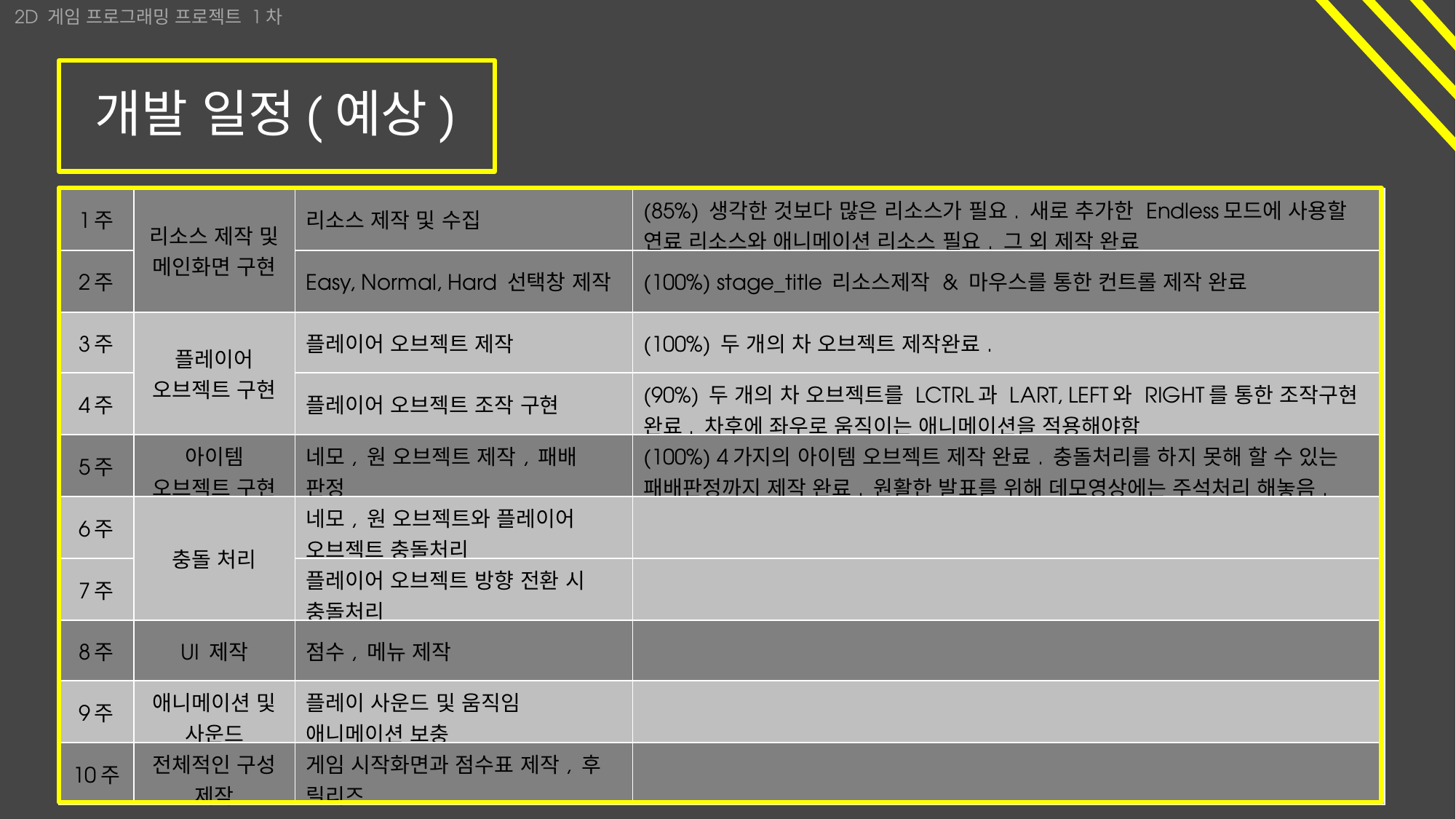

2D 게임 프로그래밍 프로젝트 1차
 개발 일정(예상)

| 1주 | 리소스 제작 및 메인화면 구현 | 리소스 제작 및 수집 | (85%) 생각한 것보다 많은 리소스가 필요. 새로 추가한 Endless모드에 사용할 연료 리소스와 애니메이션 리소스 필요. 그 외 제작 완료 |
| --- | --- | --- | --- |
| 2주 |  | Easy, Normal, Hard 선택창 제작 | (100%) stage\_title 리소스제작 & 마우스를 통한 컨트롤 제작 완료 |
| 3주 | 플레이어 오브젝트 구현 | 플레이어 오브젝트 제작 | (100%) 두 개의 차 오브젝트 제작완료. |
| 4주 |  | 플레이어 오브젝트 조작 구현 | (90%) 두 개의 차 오브젝트를 LCTRL과 LART, LEFT와 RIGHT를 통한 조작구현 완료. 차후에 좌우로 움직이는 애니메이션을 적용해야함 |
| 5주 | 아이템 오브젝트 구현 | 네모, 원 오브젝트 제작, 패배 판정 | (100%) 4가지의 아이템 오브젝트 제작 완료. 충돌처리를 하지 못해 할 수 있는 패배판정까지 제작 완료. 원활한 발표를 위해 데모영상에는 주석처리 해놓음. |
| 6주 | 충돌 처리 | 네모, 원 오브젝트와 플레이어 오브젝트 충돌처리 |  |
| 7주 |  | 플레이어 오브젝트 방향 전환 시 충돌처리 |  |
| 8주 | UI 제작 | 점수, 메뉴 제작 |  |
| 9주 | 애니메이션 및 사운드 | 플레이 사운드 및 움직임 애니메이션 보충 |  |
| 10주 | 전체적인 구성 제작 | 게임 시작화면과 점수표 제작, 후 릴리즈 |  |